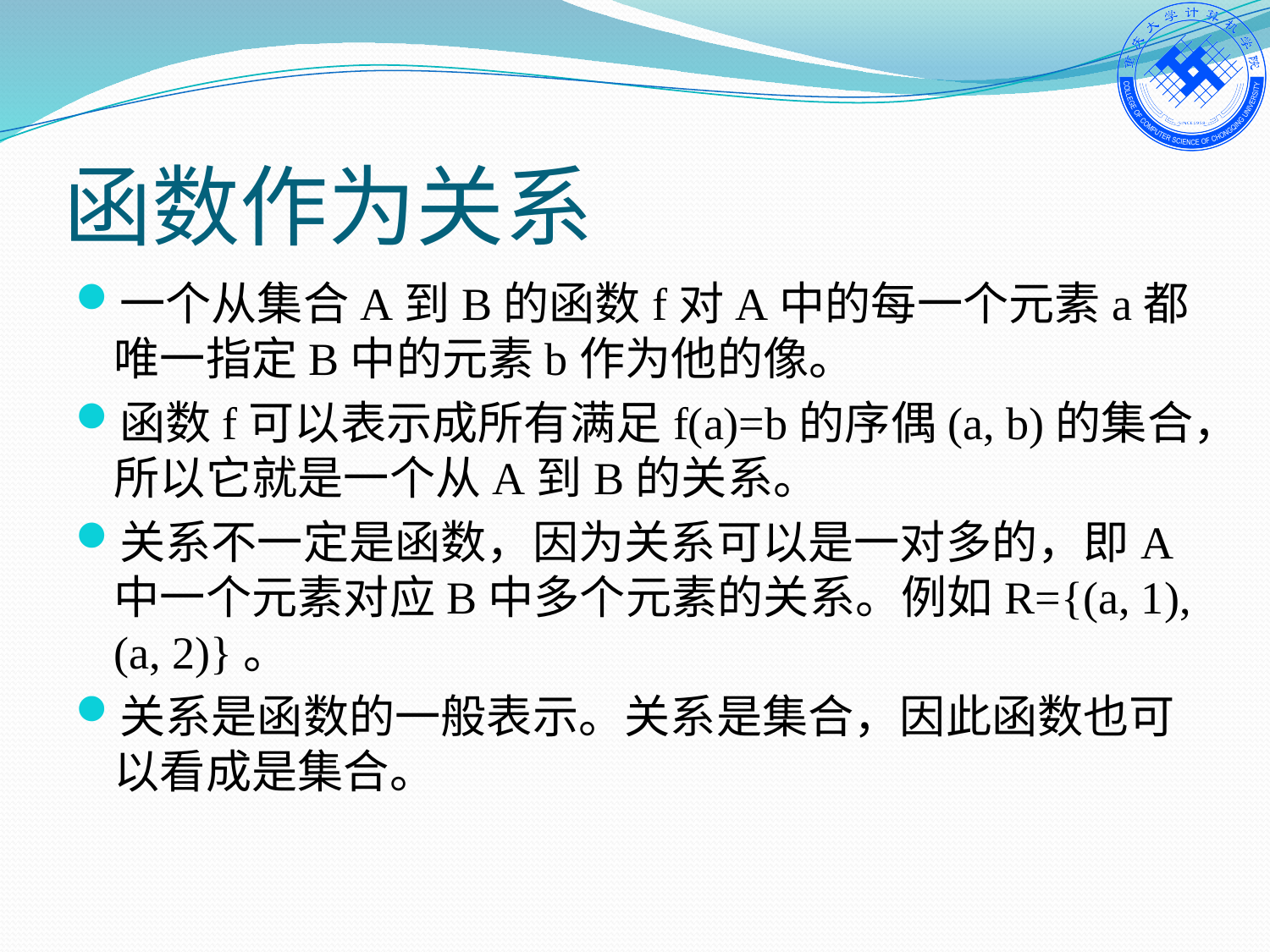

# 函数作为关系
一个从集合A到B的函数f对A中的每一个元素a都唯一指定B中的元素b作为他的像。
函数f可以表示成所有满足f(a)=b的序偶(a, b)的集合，所以它就是一个从A到B的关系。
关系不一定是函数，因为关系可以是一对多的，即A中一个元素对应B中多个元素的关系。例如R={(a, 1), (a, 2)}。
关系是函数的一般表示。关系是集合，因此函数也可以看成是集合。